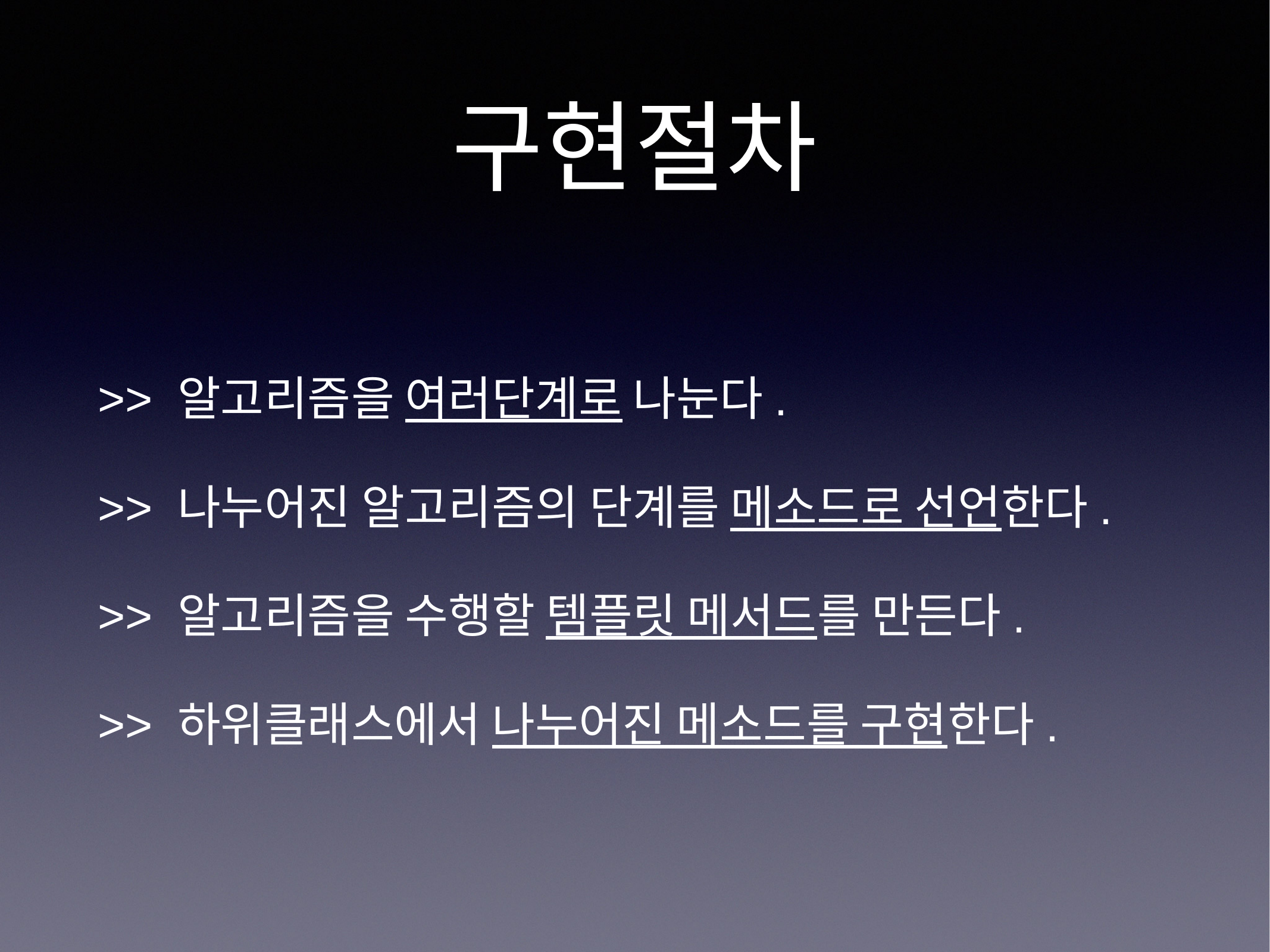

# 구현절차
>> 알고리즘을 여러단계로 나눈다.
>> 나누어진 알고리즘의 단계를 메소드로 선언한다.
>> 알고리즘을 수행할 템플릿 메서드를 만든다.
>> 하위클래스에서 나누어진 메소드를 구현한다.